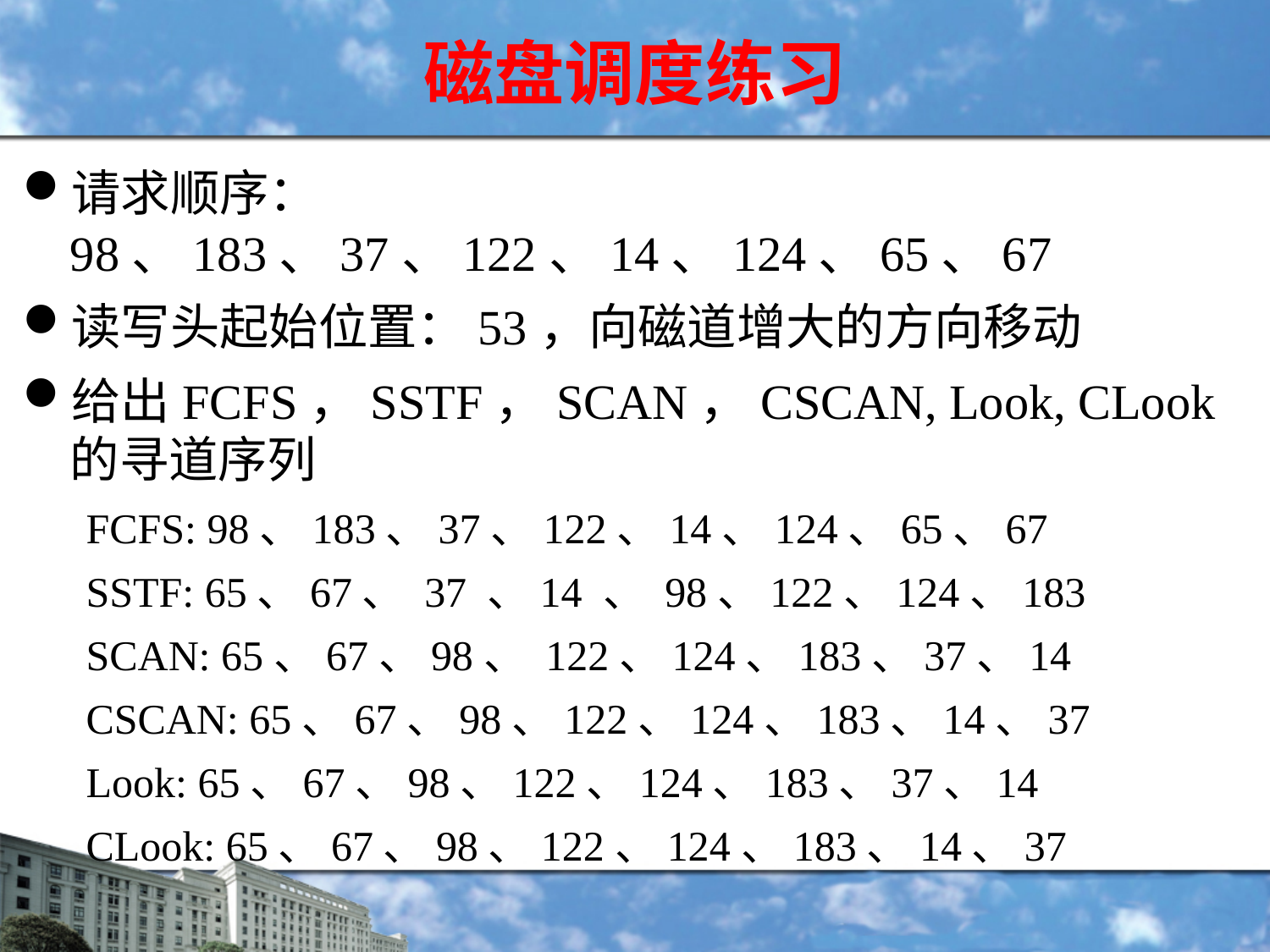

磁盘调度练习
请求顺序：98、183、37、122、14、124、65、67
读写头起始位置：53，向磁道增大的方向移动
给出FCFS，SSTF，SCAN，CSCAN, Look, CLook的寻道序列
FCFS: 98、183、37、122、14、124、65、67
SSTF: 65、67、 37 、14 、 98、122、124、183
SCAN: 65、67、98、 122、124、183、37、14
CSCAN: 65、67、98、122、124、183、14、37
Look: 65、67、98、122、124、183、37、14
CLook: 65、67、98、122、124、183、14、37